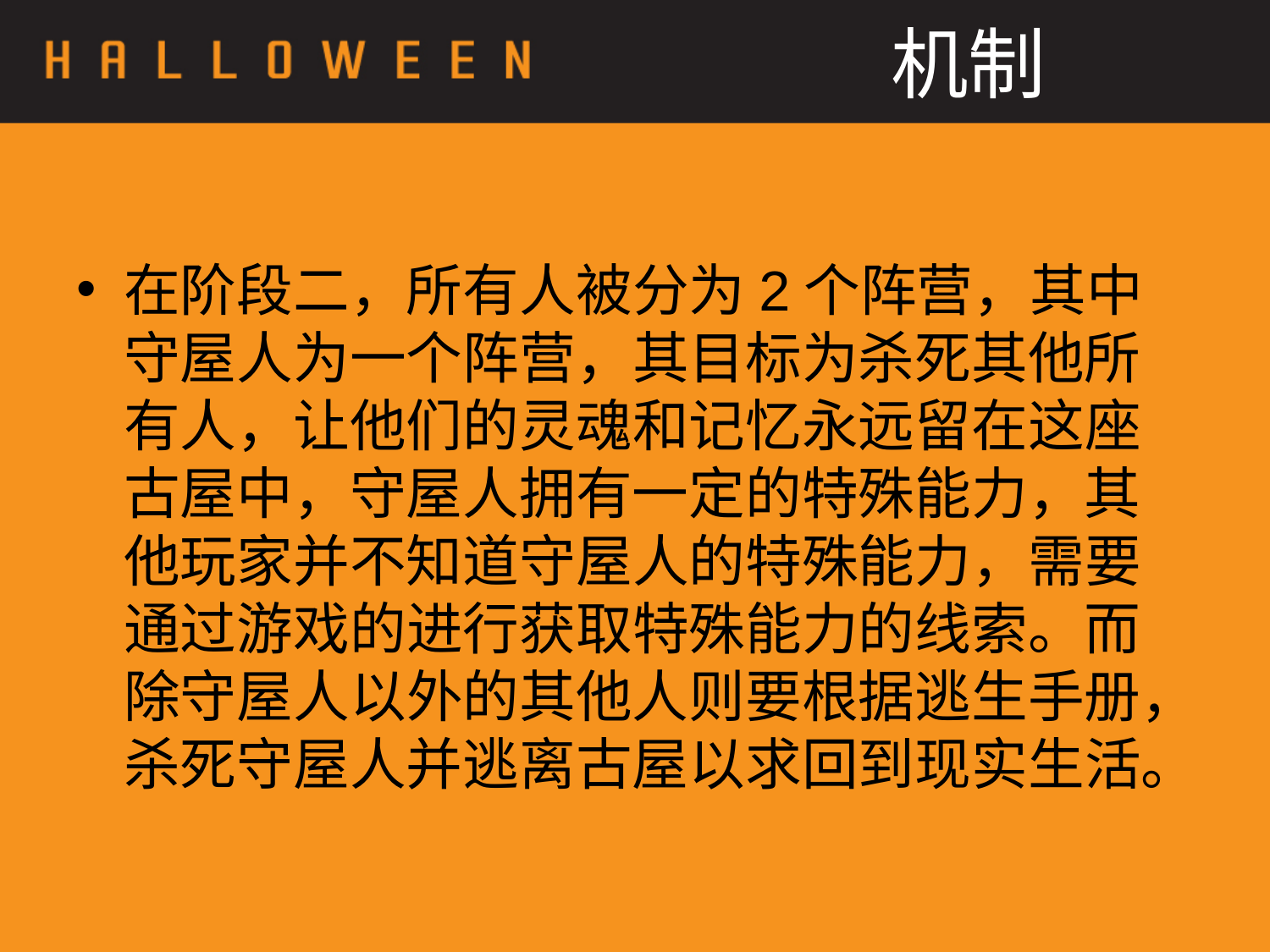

机制

在阶段二，所有人被分为2个阵营，其中守屋人为一个阵营，其目标为杀死其他所有人，让他们的灵魂和记忆永远留在这座古屋中，守屋人拥有一定的特殊能力，其他玩家并不知道守屋人的特殊能力，需要通过游戏的进行获取特殊能力的线索。而除守屋人以外的其他人则要根据逃生手册，杀死守屋人并逃离古屋以求回到现实生活。